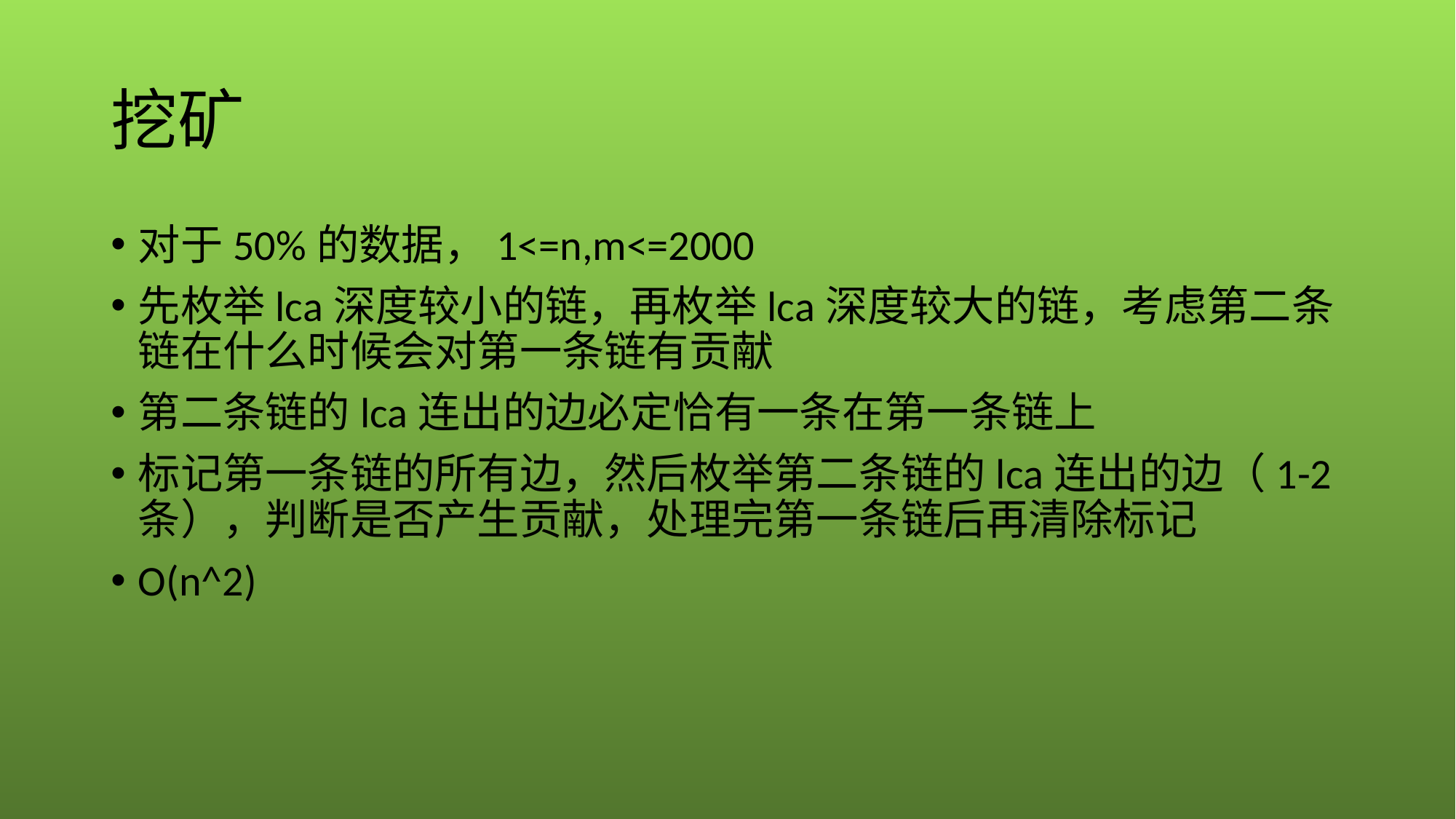

# 挖矿
对于50%的数据，1<=n,m<=2000
先枚举lca深度较小的链，再枚举lca深度较大的链，考虑第二条链在什么时候会对第一条链有贡献
第二条链的lca连出的边必定恰有一条在第一条链上
标记第一条链的所有边，然后枚举第二条链的lca连出的边（1-2条），判断是否产生贡献，处理完第一条链后再清除标记
O(n^2)